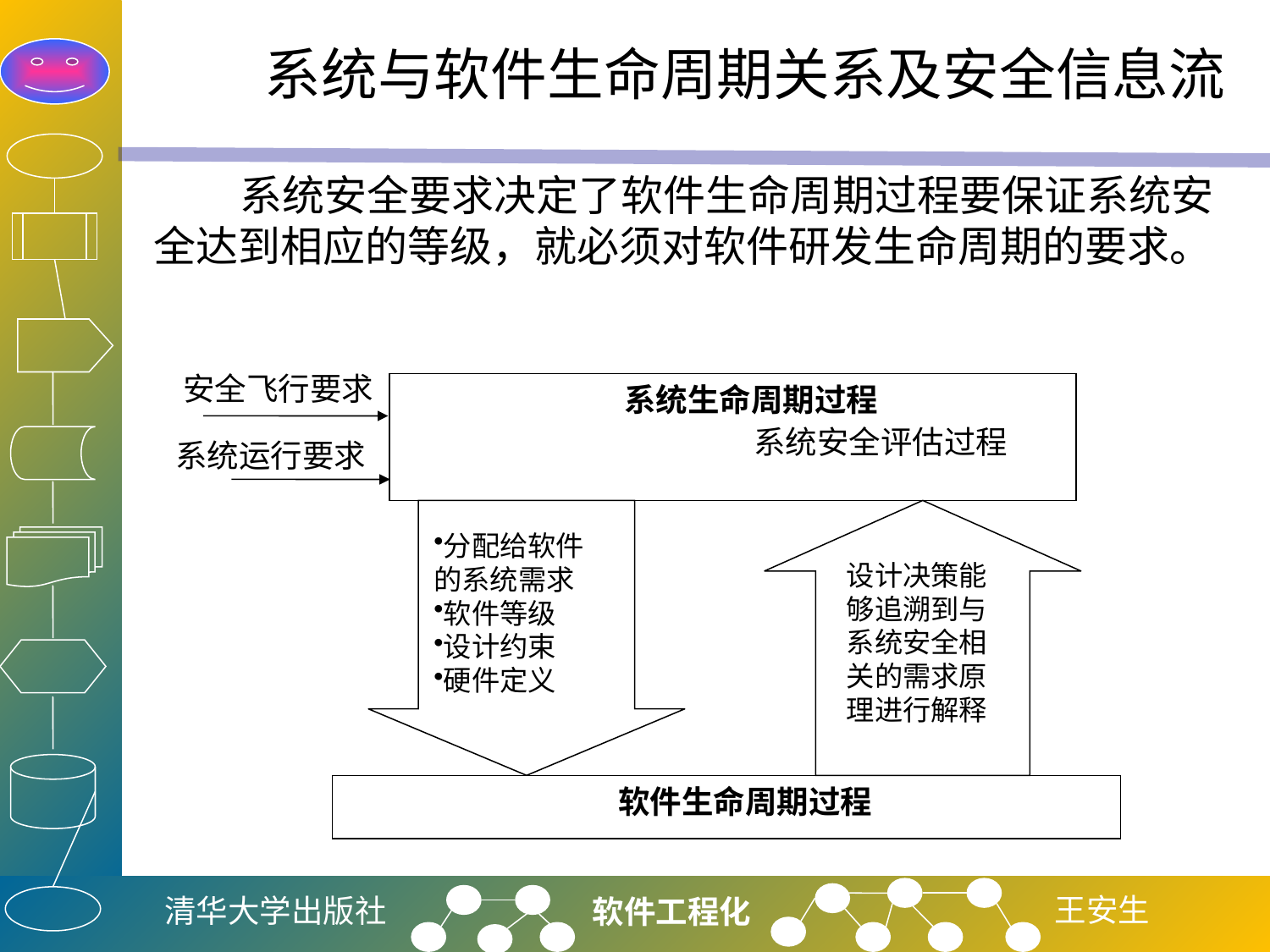

# 系统与软件生命周期关系及安全信息流
        系统安全要求决定了软件生命周期过程要保证系统安全达到相应的等级，就必须对软件研发生命周期的要求。
安全飞行要求
系统生命周期过程

系统安全评估过程
系统运行要求

分配给软件的系统需求
软件等级
设计约束
硬件定义

软件生命周期过程
设计决策能够追溯到与系统安全相关的需求原理进行解释